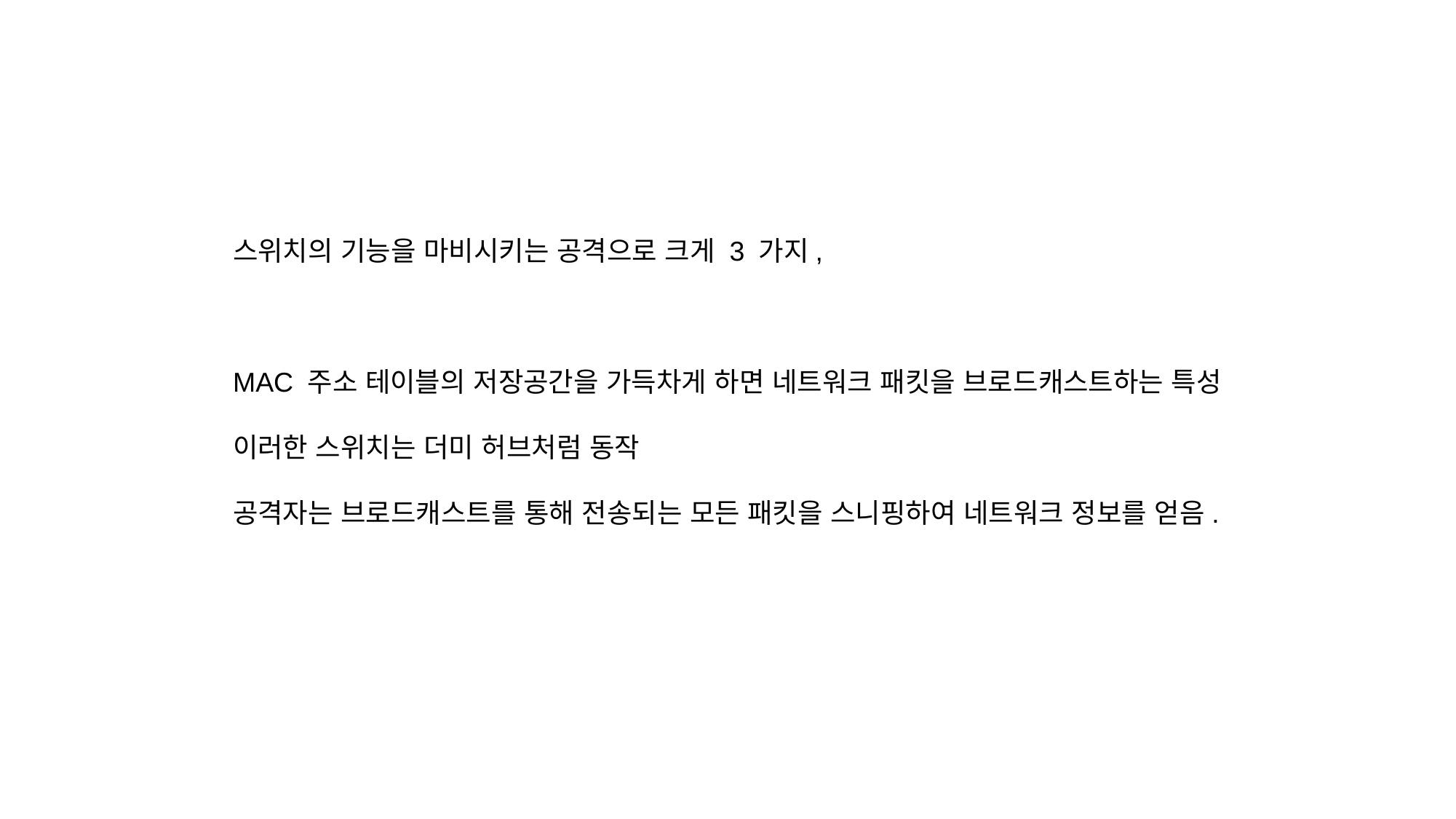

스위치의 기능을 마비시키는 공격으로 크게 3 가지,

MAC 주소 테이블의 저장공간을 가득차게 하면 네트워크 패킷을 브로드캐스트하는 특성

이러한 스위치는 더미 허브처럼 동작

공격자는 브로드캐스트를 통해 전송되는 모든 패킷을 스니핑하여 네트워크 정보를 얻음.